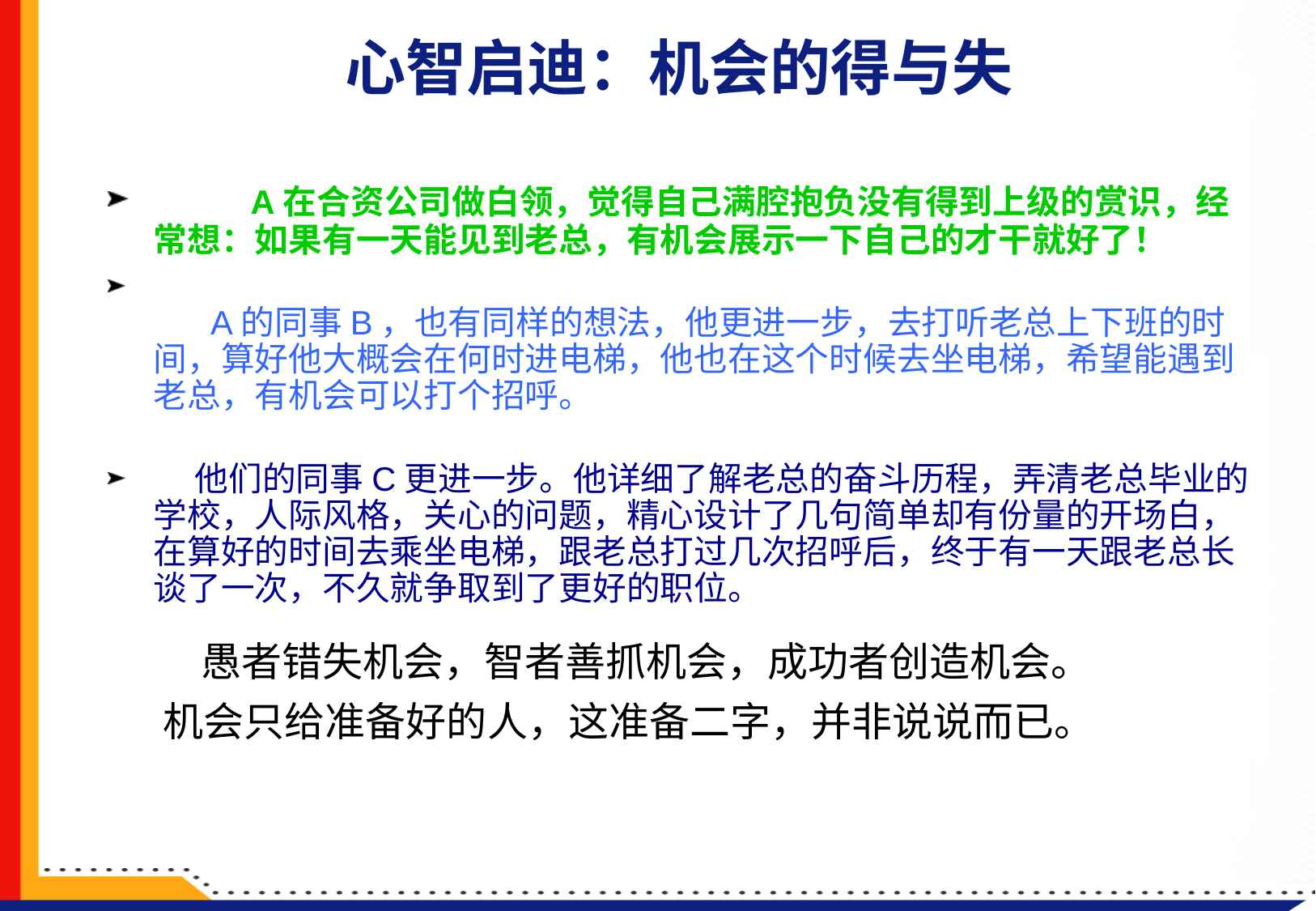

# 心智启迪：机会的得与失
    A在合资公司做白领，觉得自己满腔抱负没有得到上级的赏识，经常想：如果有一天能见到老总，有机会展示一下自己的才干就好了！
　  A的同事B，也有同样的想法，他更进一步，去打听老总上下班的时间，算好他大概会在何时进电梯，他也在这个时候去坐电梯，希望能遇到老总，有机会可以打个招呼。
　 他们的同事C更进一步。他详细了解老总的奋斗历程，弄清老总毕业的学校，人际风格，关心的问题，精心设计了几句简单却有份量的开场白，在算好的时间去乘坐电梯，跟老总打过几次招呼后，终于有一天跟老总长谈了一次，不久就争取到了更好的职位。
      愚者错失机会，智者善抓机会，成功者创造机会。
     机会只给准备好的人，这准备二字，并非说说而已。